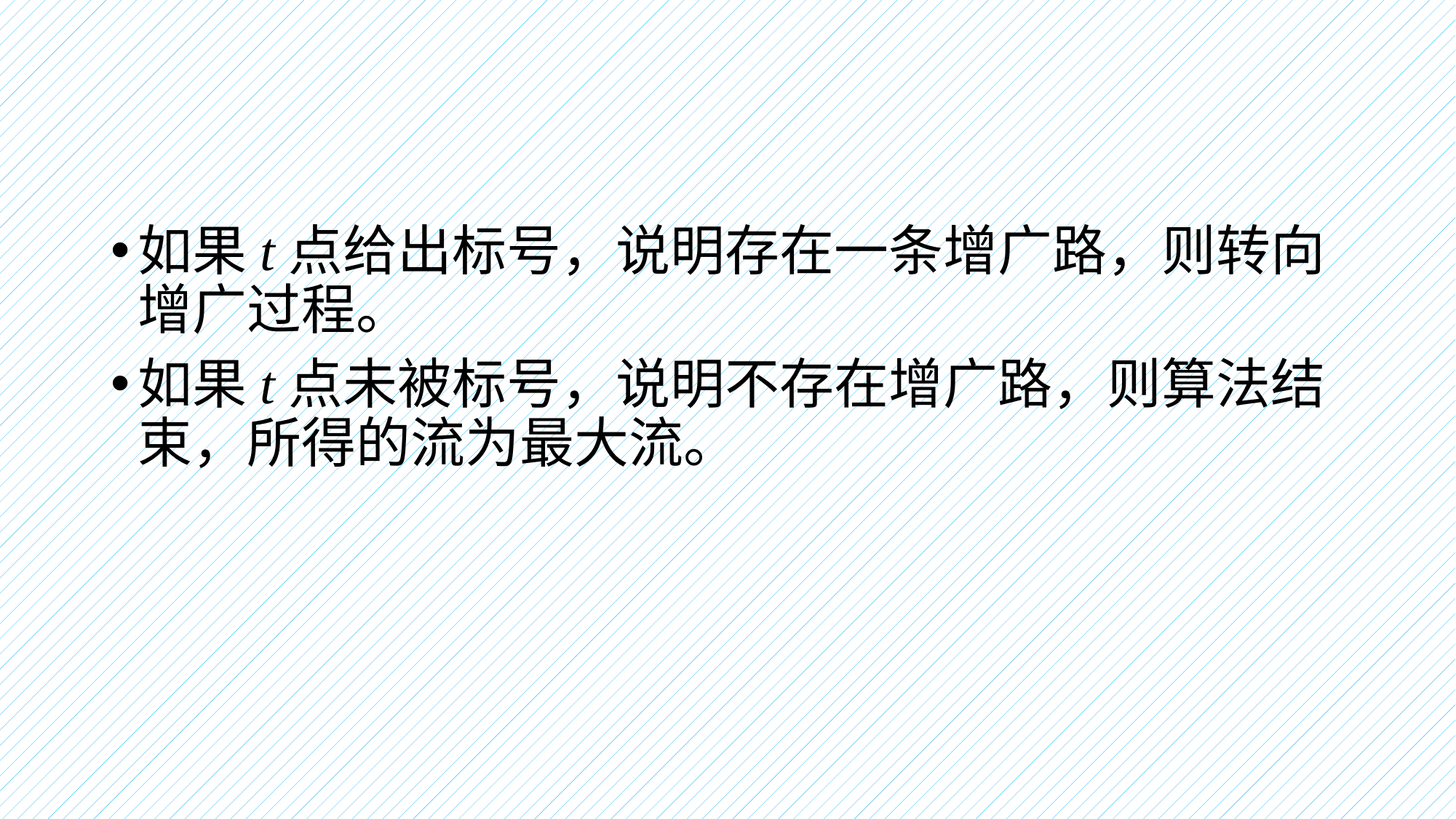

#
如果t点给出标号，说明存在一条增广路，则转向增广过程。
如果t点未被标号，说明不存在增广路，则算法结束，所得的流为最大流。